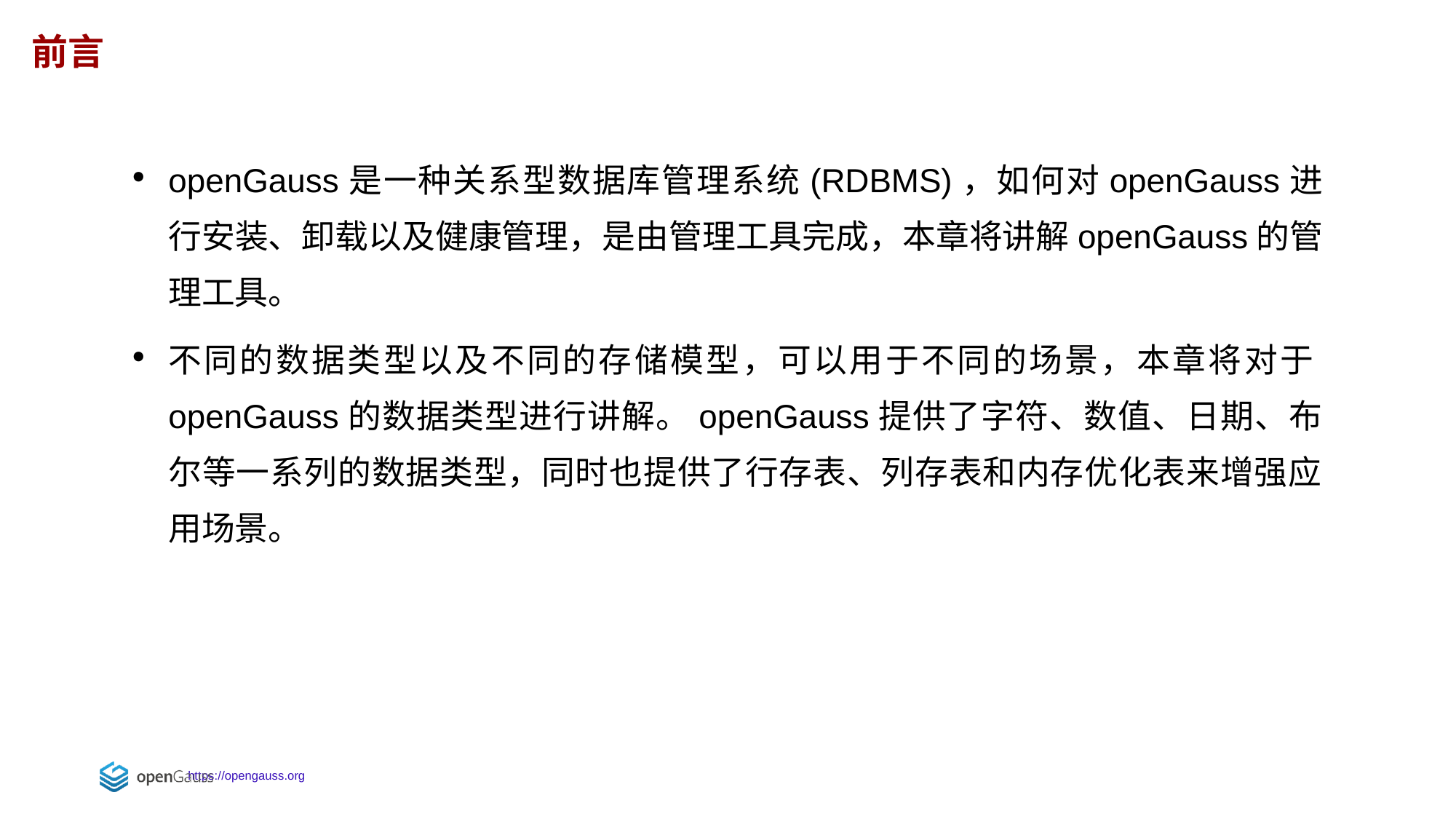

前言

openGauss是一种关系型数据库管理系统(RDBMS)，如何对openGauss进行安装、卸载以及健康管理，是由管理工具完成，本章将讲解openGauss的管理工具。
不同的数据类型以及不同的存储模型，可以用于不同的场景，本章将对于openGauss的数据类型进行讲解。openGauss提供了字符、数值、日期、布尔等一系列的数据类型，同时也提供了行存表、列存表和内存优化表来增强应用场景。